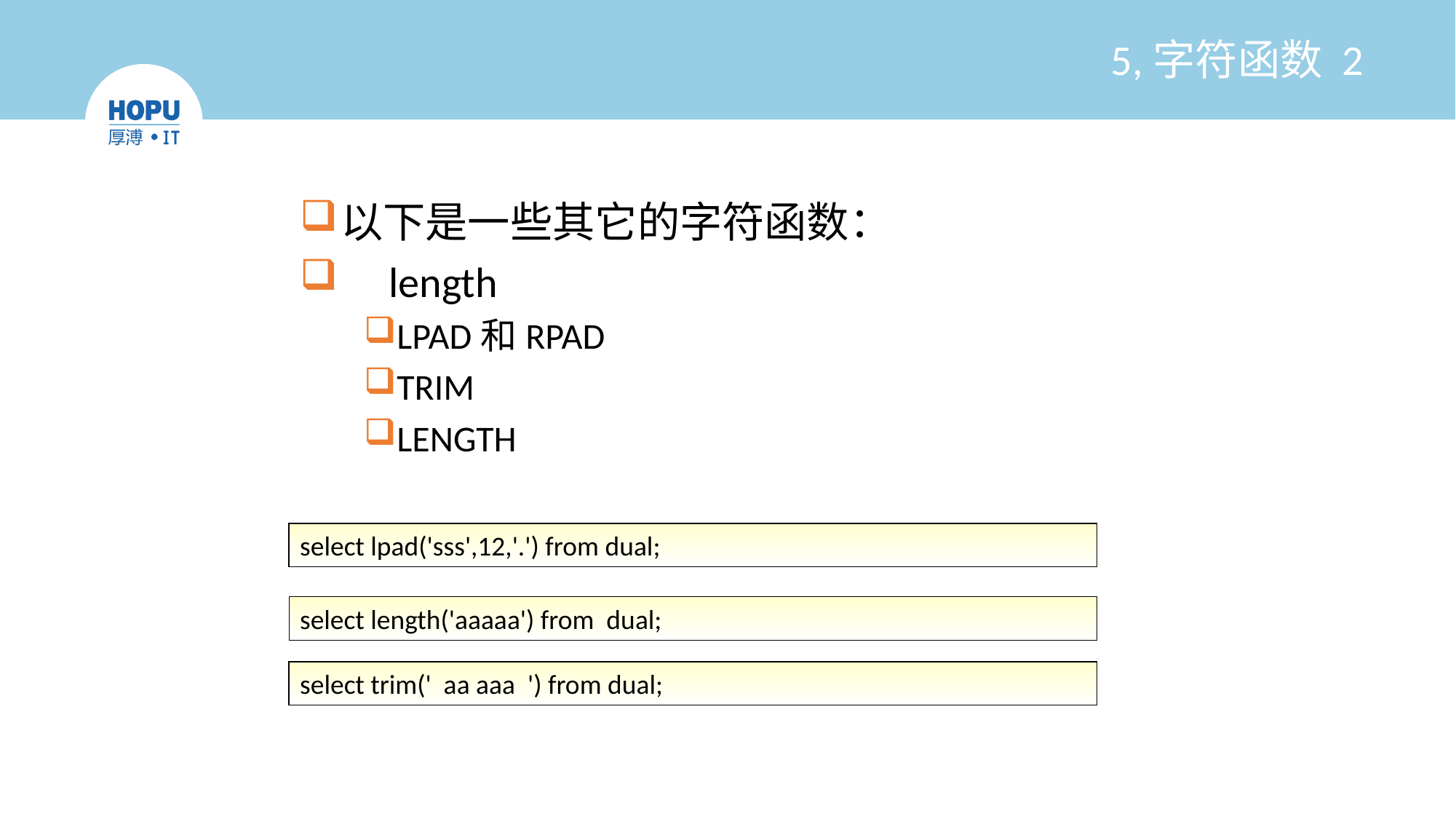

# 5,字符函数 2
以下是一些其它的字符函数：
     length
LPAD和RPAD
TRIM
LENGTH
select lpad('sss',12,'.') from dual;
select length('aaaaa') from  dual;
select trim('  aa aaa  ') from dual;